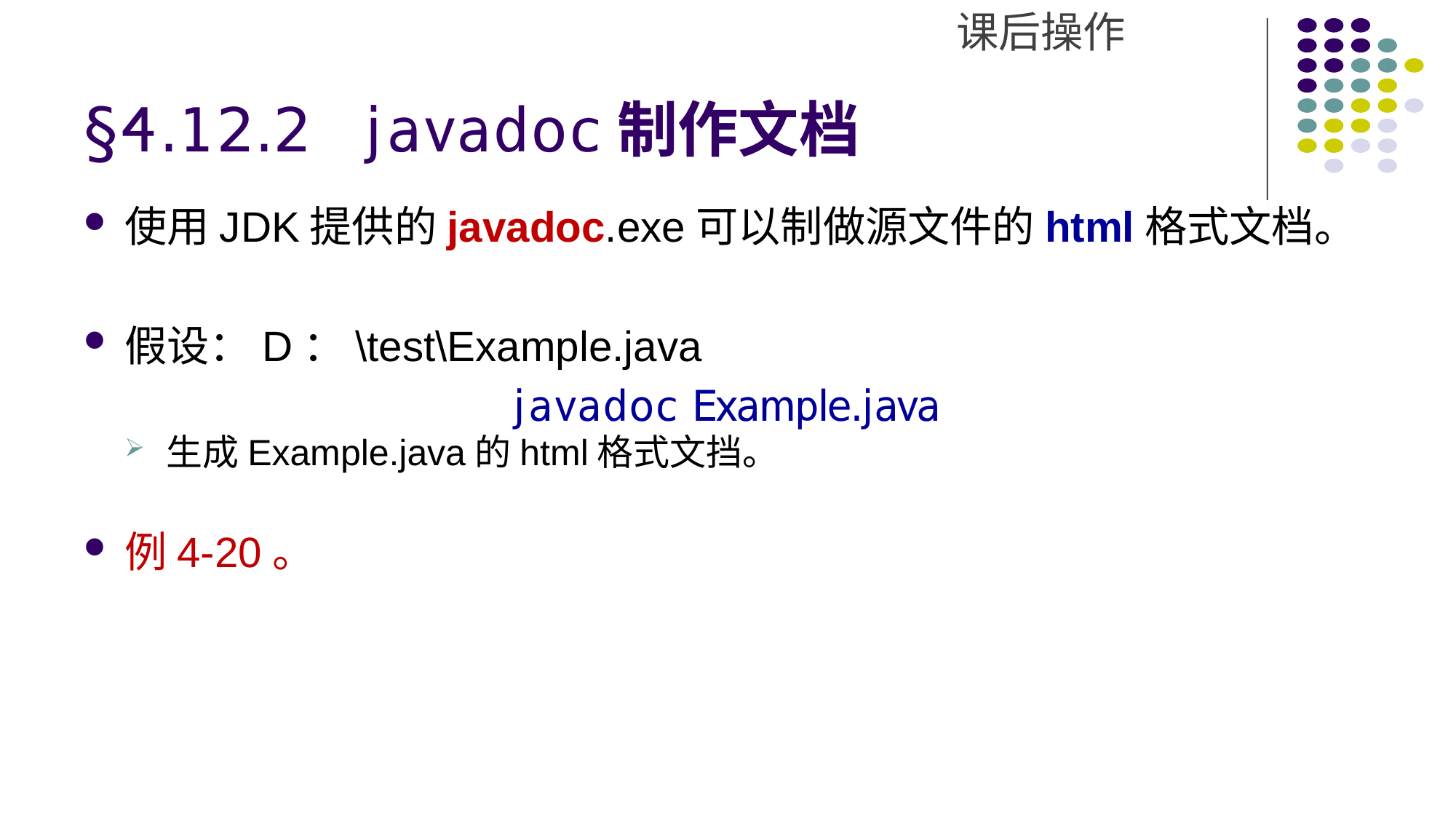

课后操作
# §4.12.2   javadoc制作文档
使用JDK提供的javadoc.exe可以制做源文件的html格式文档。

假设：D：\test\Example.java
javadoc Example.java
生成Example.java的html格式文挡。

例4-20。
132